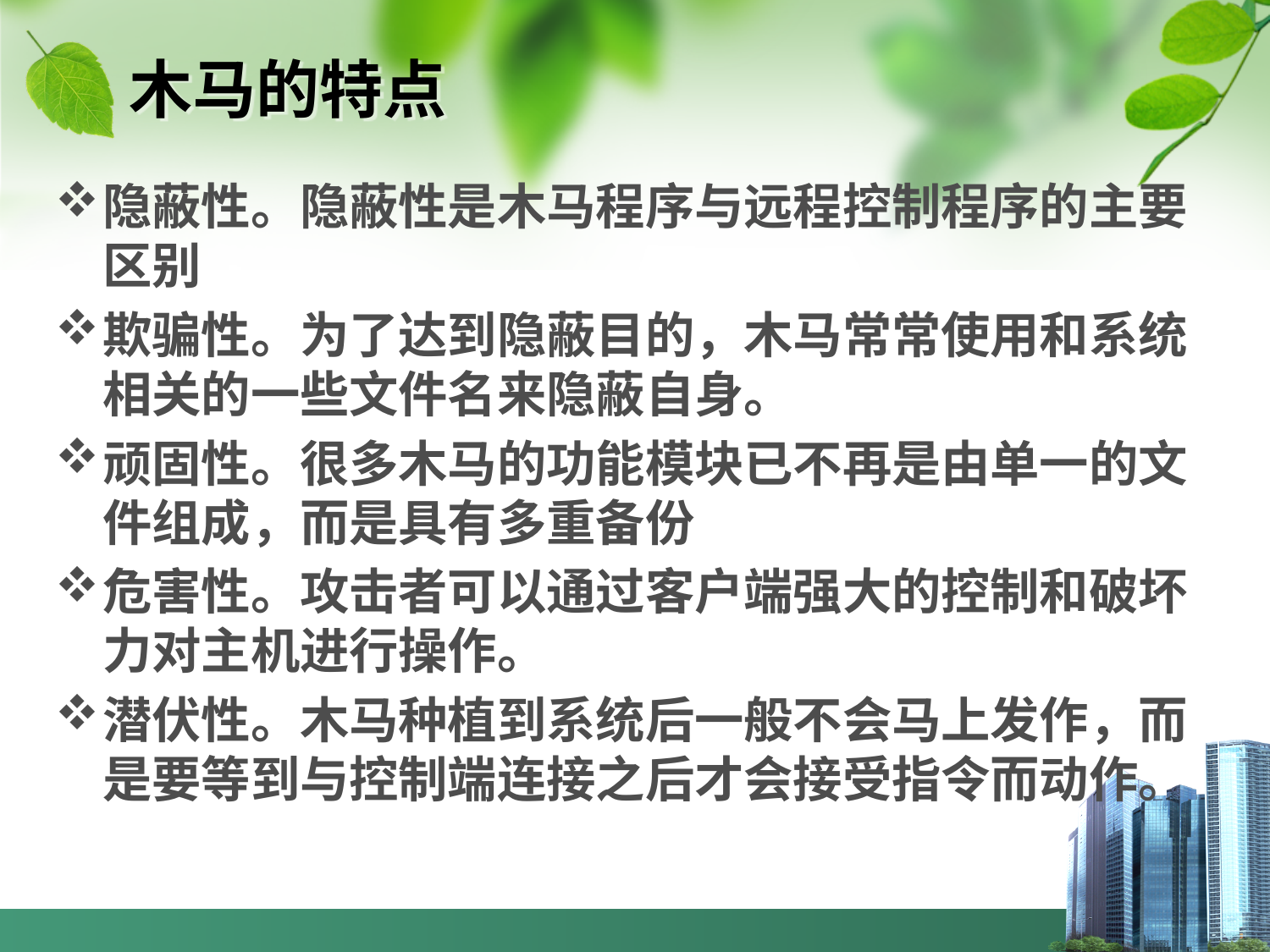

# 木马的特点
隐蔽性。隐蔽性是木马程序与远程控制程序的主要区别
欺骗性。为了达到隐蔽目的，木马常常使用和系统相关的一些文件名来隐蔽自身。
顽固性。很多木马的功能模块已不再是由单一的文件组成，而是具有多重备份
危害性。攻击者可以通过客户端强大的控制和破坏力对主机进行操作。
潜伏性。木马种植到系统后一般不会马上发作，而是要等到与控制端连接之后才会接受指令而动作。